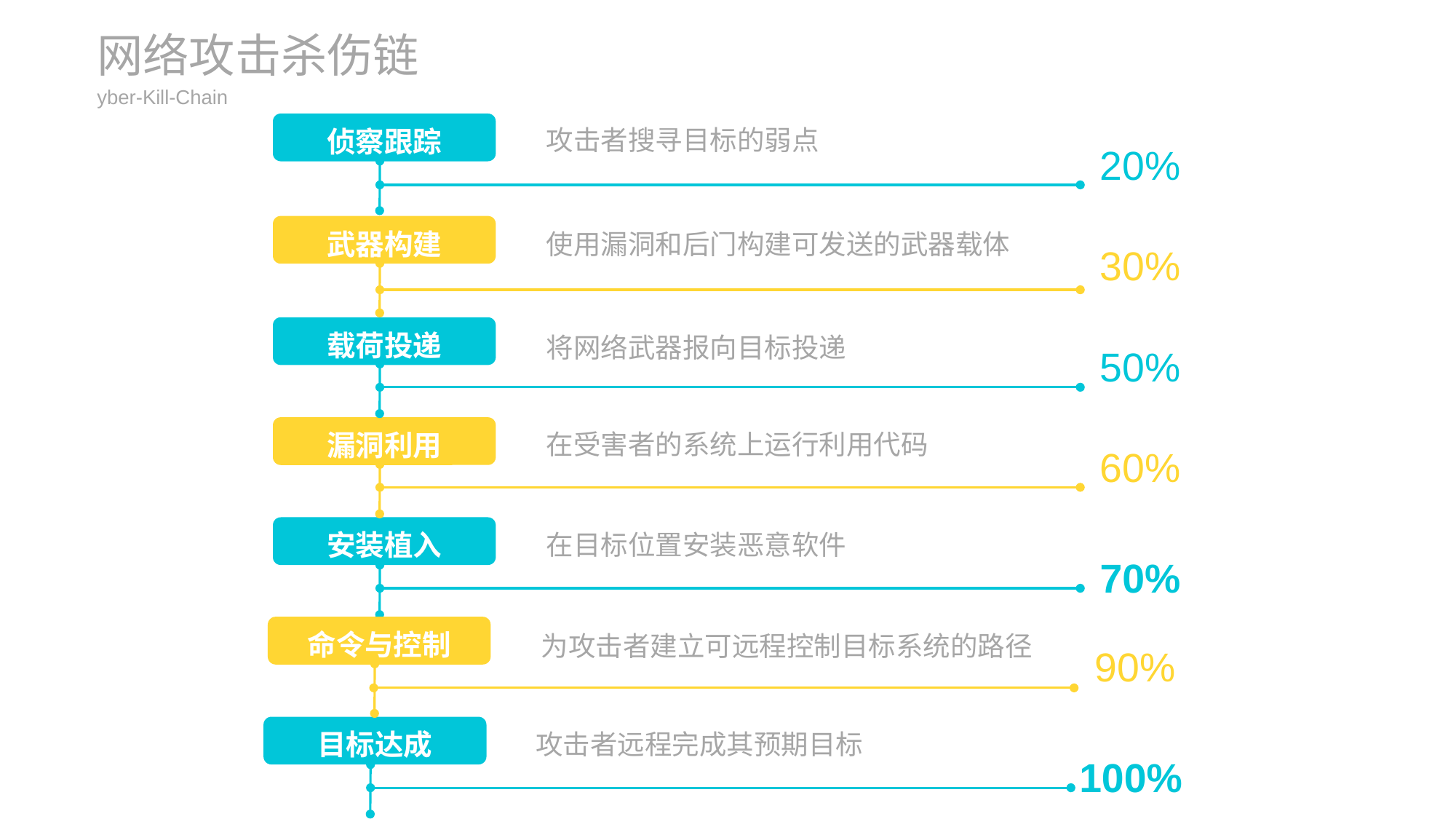

网络攻击杀伤链
yber-Kill-Chain
侦察跟踪
攻击者搜寻目标的弱点
20%
武器构建
使用漏洞和后门构建可发送的武器载体
30%
载荷投递
将网络武器报向目标投递
50%
漏洞利用
在受害者的系统上运行利用代码
60%
安装植入
在目标位置安装恶意软件
70%
命令与控制
为攻击者建立可远程控制目标系统的路径
90%
目标达成
攻击者远程完成其预期目标
100%